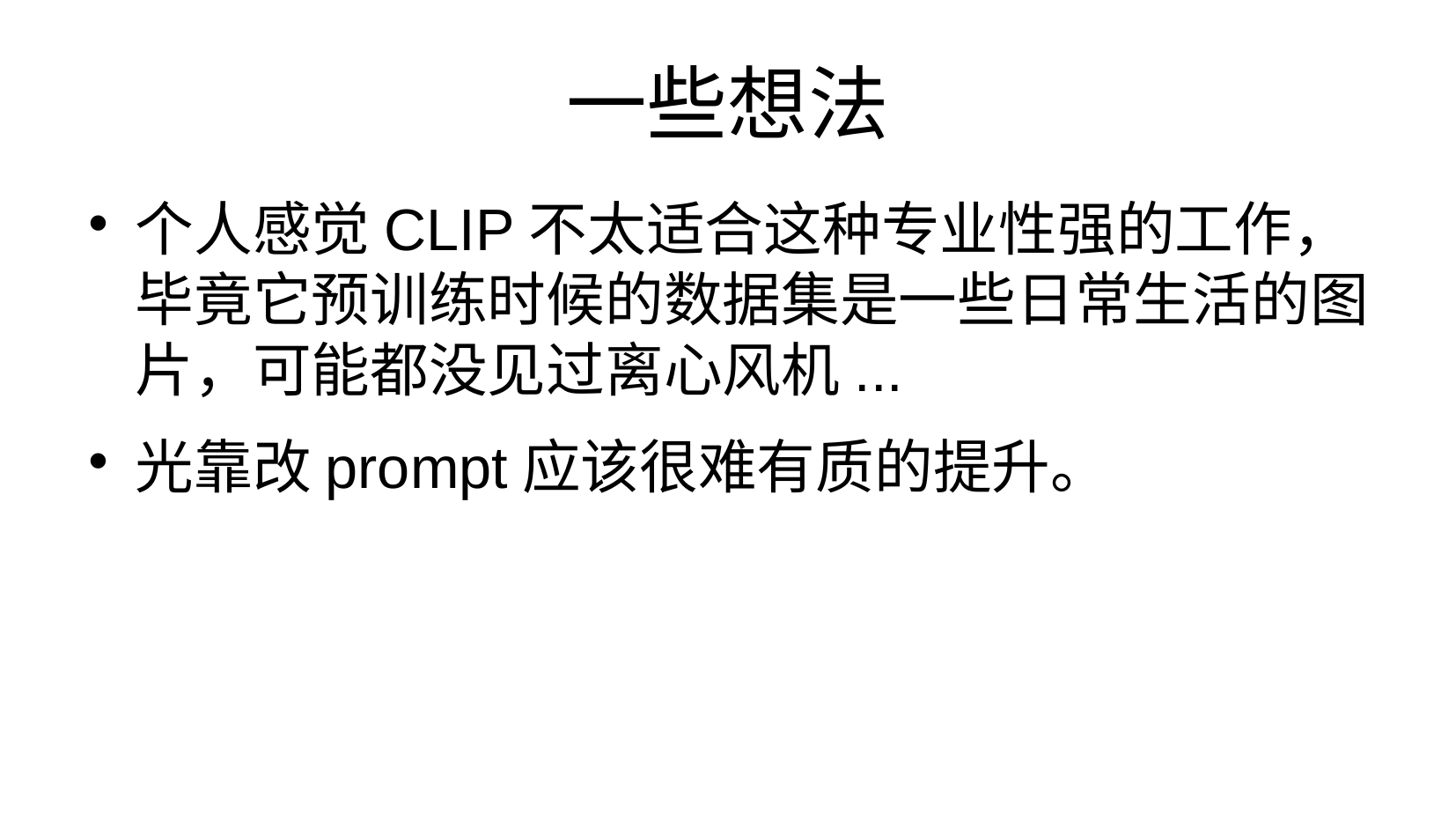

# 一些想法
个人感觉CLIP不太适合这种专业性强的工作，毕竟它预训练时候的数据集是一些日常生活的图片，可能都没见过离心风机...
光靠改prompt应该很难有质的提升。